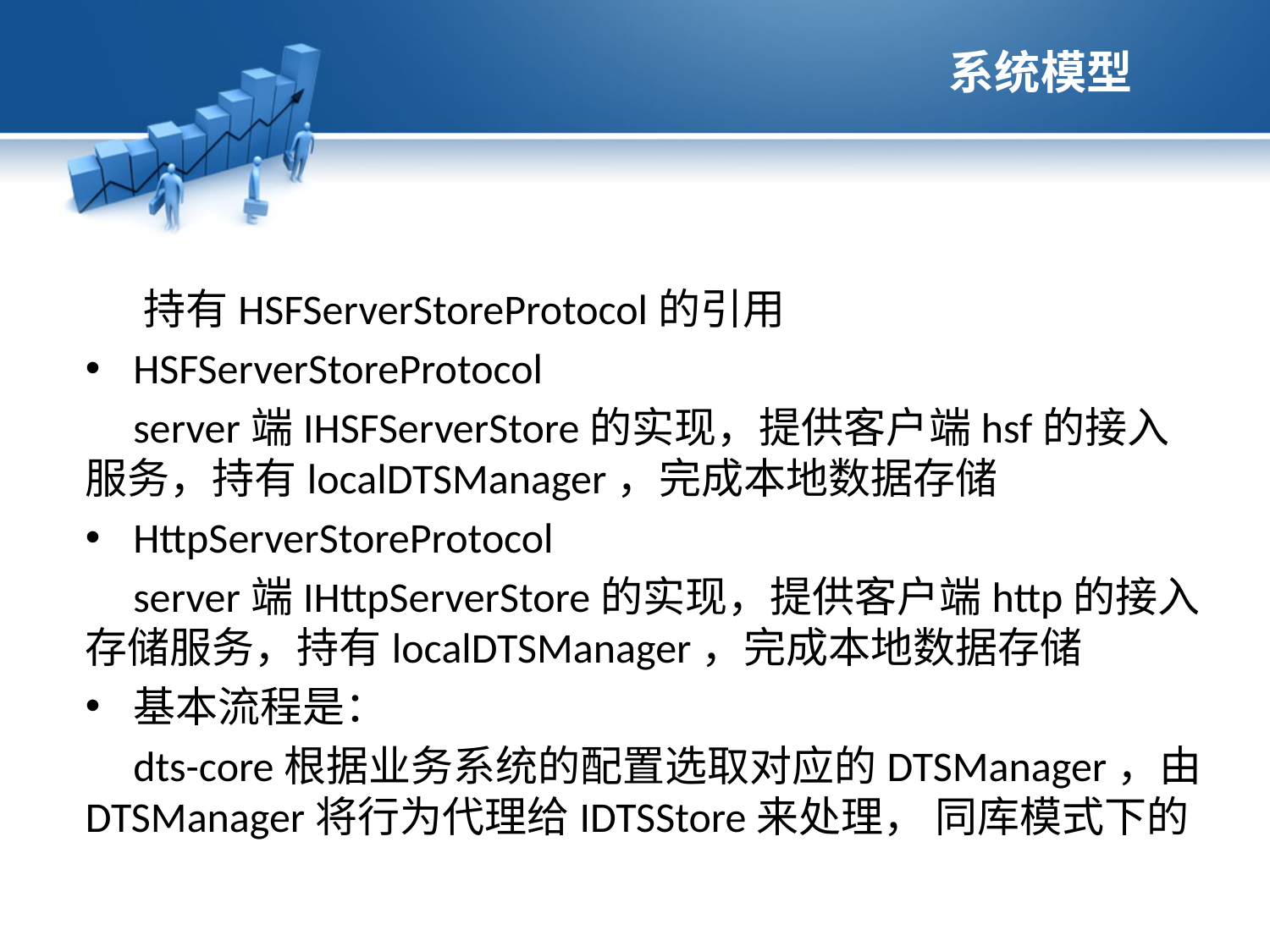

系统模型
     持有HSFServerStoreProtocol的引用
HSFServerStoreProtocol
     server端IHSFServerStore的实现，提供客户端hsf的接入服务，持有localDTSManager，完成本地数据存储
HttpServerStoreProtocol
     server端IHttpServerStore的实现，提供客户端http的接入存储服务，持有localDTSManager，完成本地数据存储
基本流程是：
     dts-core根据业务系统的配置选取对应的DTSManager，由DTSManager将行为代理给IDTSStore来处理， 同库模式下的